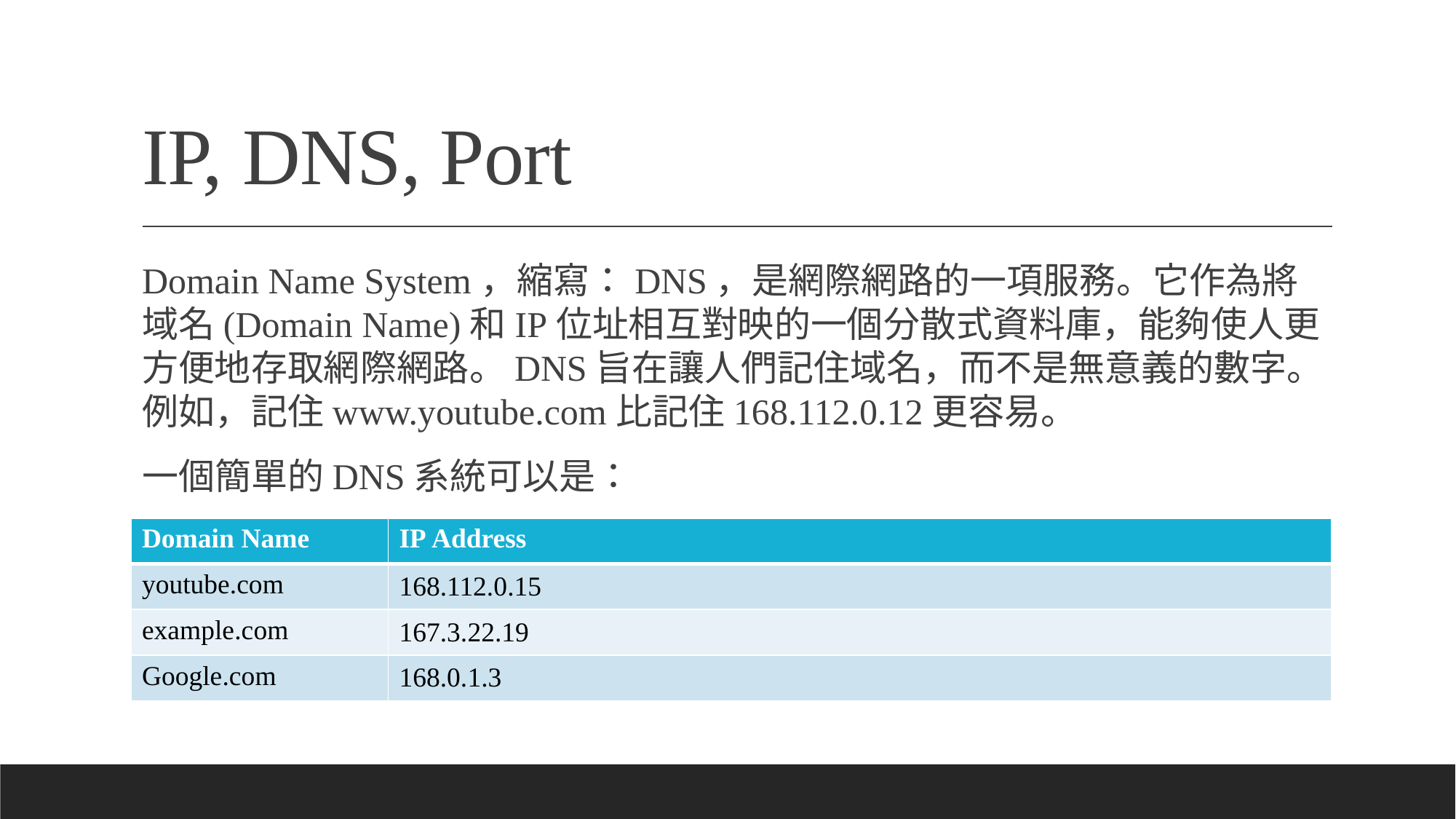

# IP, DNS, Port
Domain Name System，縮寫：DNS，是網際網路的一項服務。它作為將域名(Domain Name)和IP位址相互對映的一個分散式資料庫，能夠使人更方便地存取網際網路。DNS旨在讓人們記住域名，而不是無意義的數字。 例如，記住www.youtube.com比記住168.112.0.12更容易。
一個簡單的DNS系統可以是：

| Domain Name | IP Address |
| --- | --- |
| youtube.com | 168.112.0.15 |
| example.com | 167.3.22.19 |
| Google.com | 168.0.1.3 |